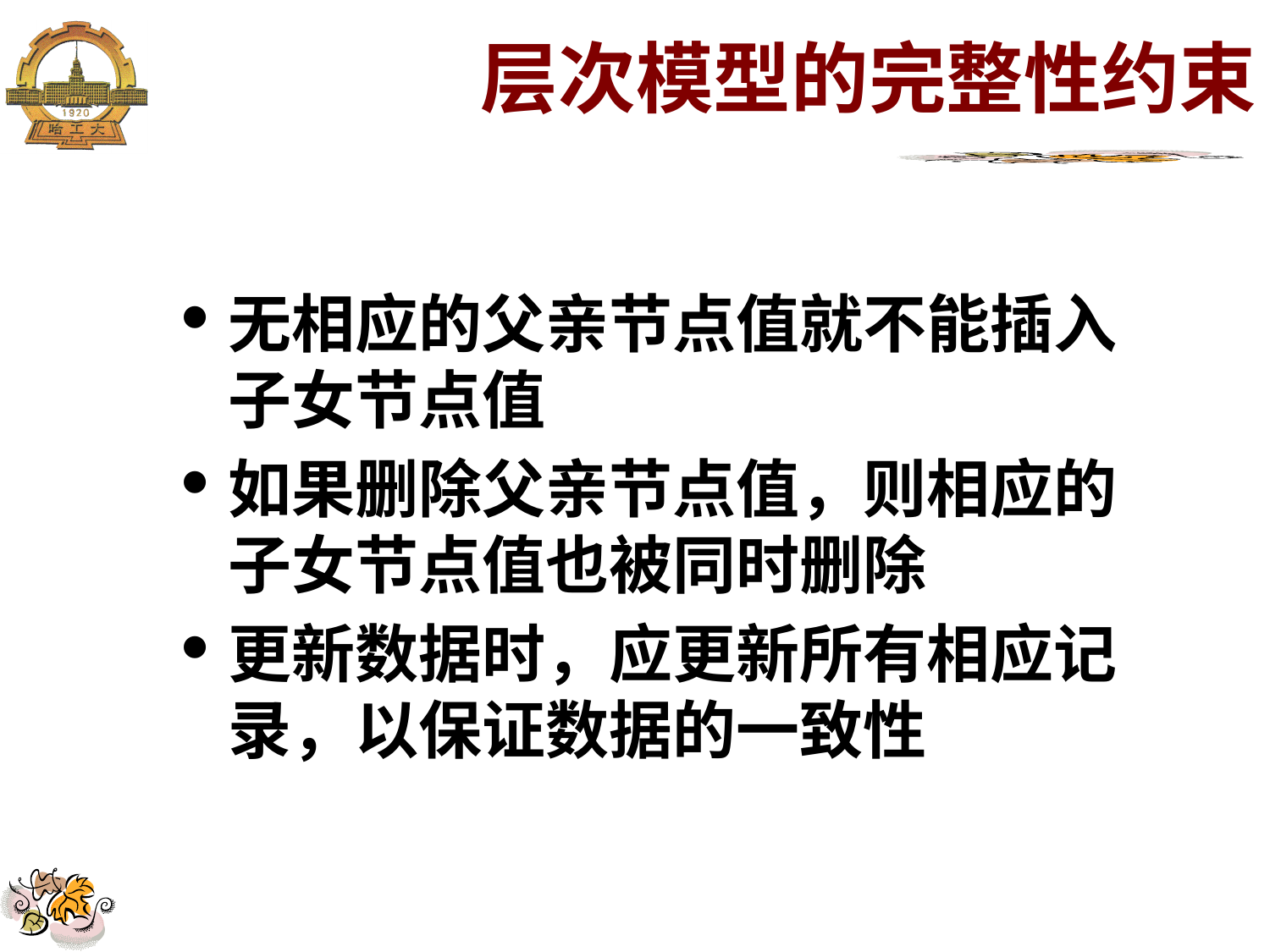

层次模型的完整性约束
无相应的父亲节点值就不能插入子女节点值
如果删除父亲节点值，则相应的子女节点值也被同时删除
更新数据时，应更新所有相应记录，以保证数据的一致性